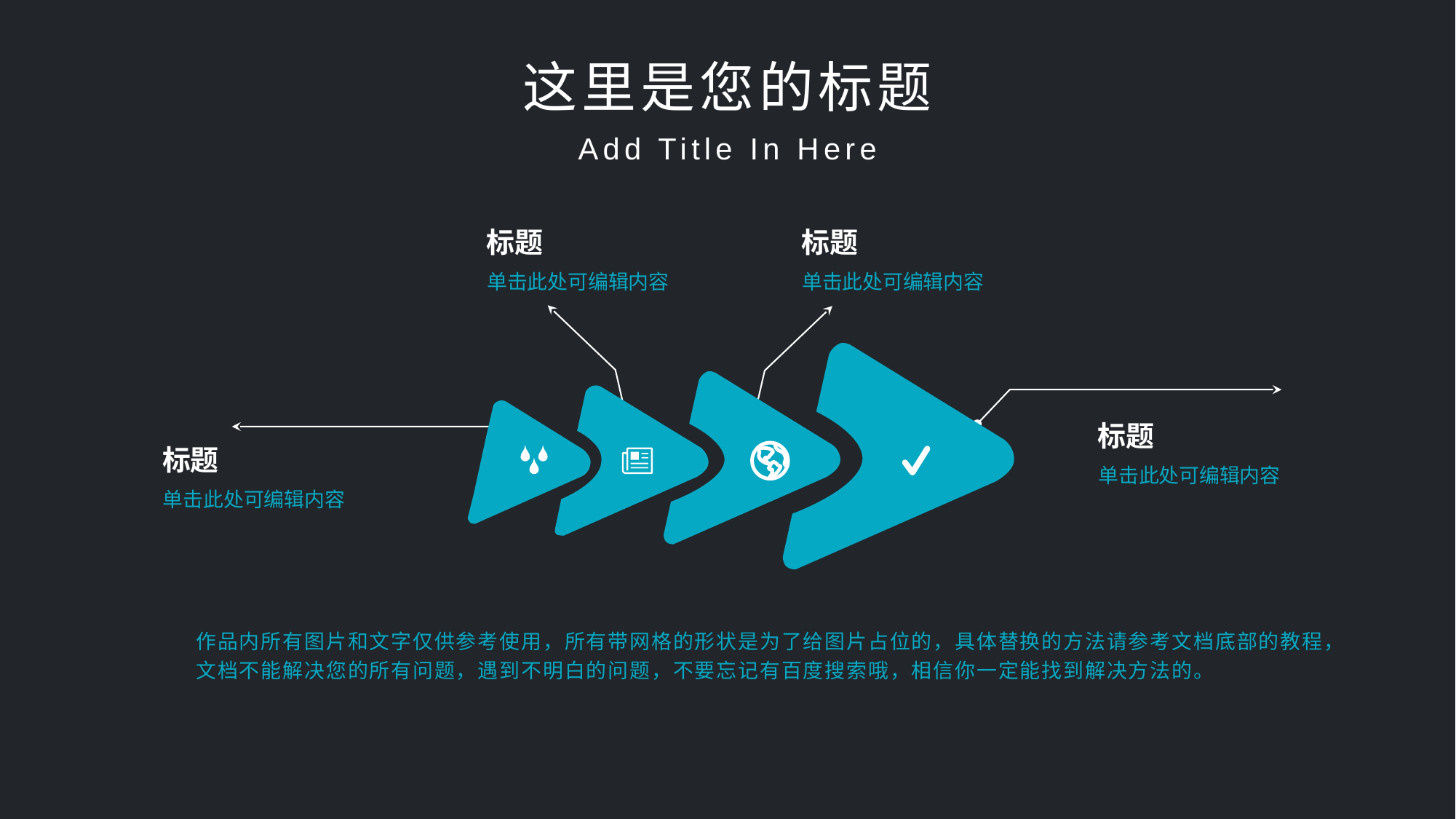

这里是您的标题
Add Title In Here
标题
标题
单击此处可编辑内容
单击此处可编辑内容

标题

标题
单击此处可编辑内容
单击此处可编辑内容
作品内所有图片和文字仅供参考使用，所有带网格的形状是为了给图片占位的，具体替换的方法请参考文档底部的教程，文档不能解决您的所有问题，遇到不明白的问题，不要忘记有百度搜索哦，相信你一定能找到解决方法的。